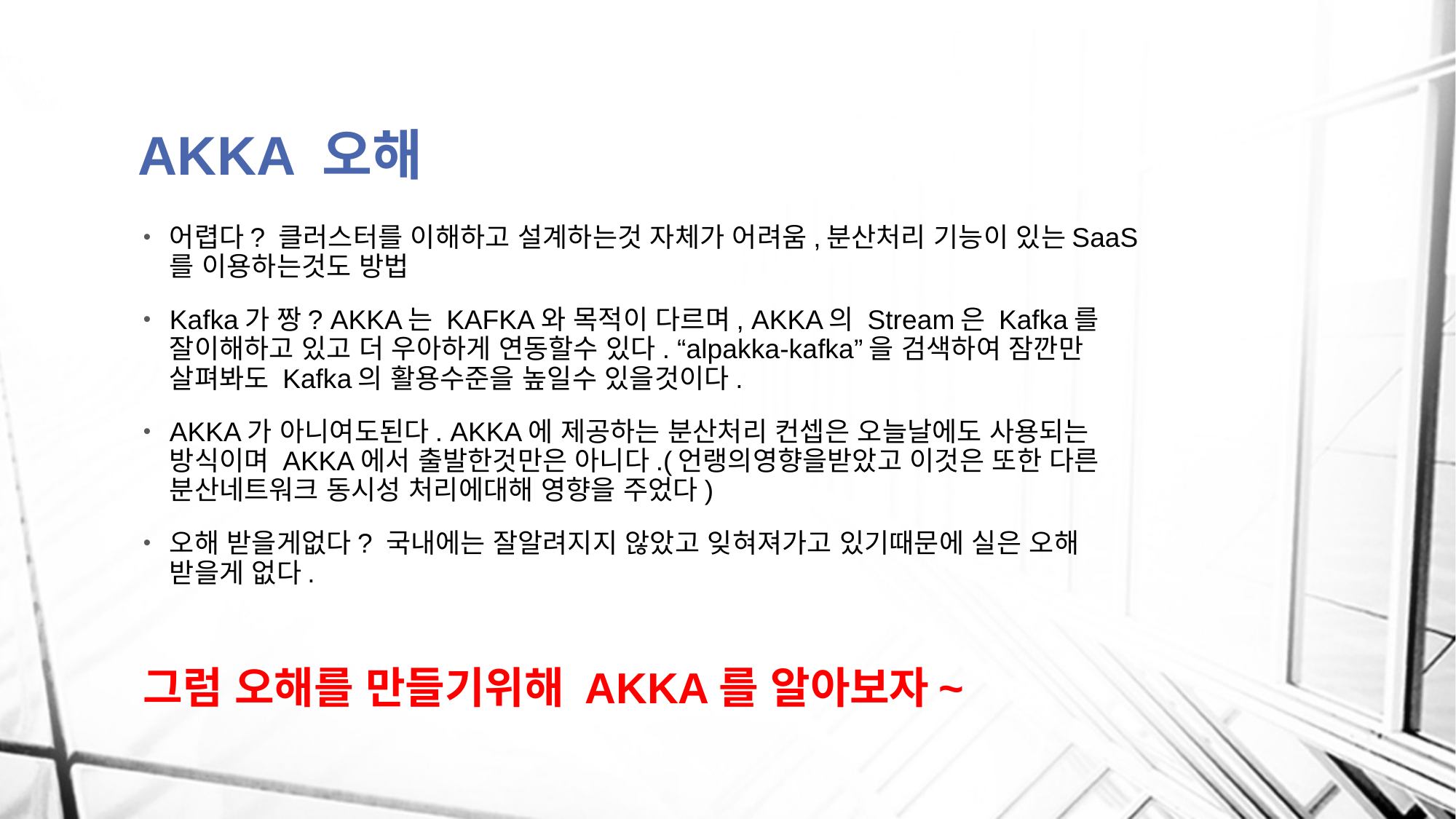

# AKKA 오해
어렵다? 클러스터를 이해하고 설계하는것 자체가 어려움,분산처리 기능이 있는SaaS를 이용하는것도 방법
Kafka가 짱? AKKA는 KAFKA와 목적이 다르며, AKKA의 Stream은 Kafka를 잘이해하고 있고 더 우아하게 연동할수 있다. “alpakka-kafka”을 검색하여 잠깐만 살펴봐도 Kafka의 활용수준을 높일수 있을것이다.
AKKA가 아니여도된다. AKKA에 제공하는 분산처리 컨셉은 오늘날에도 사용되는 방식이며 AKKA에서 출발한것만은 아니다.(언랭의영향을받았고 이것은 또한 다른 분산네트워크 동시성 처리에대해 영향을 주었다)
오해 받을게없다? 국내에는 잘알려지지 않았고 잊혀져가고 있기때문에 실은 오해 받을게 없다.

그럼 오해를 만들기위해 AKKA를 알아보자~